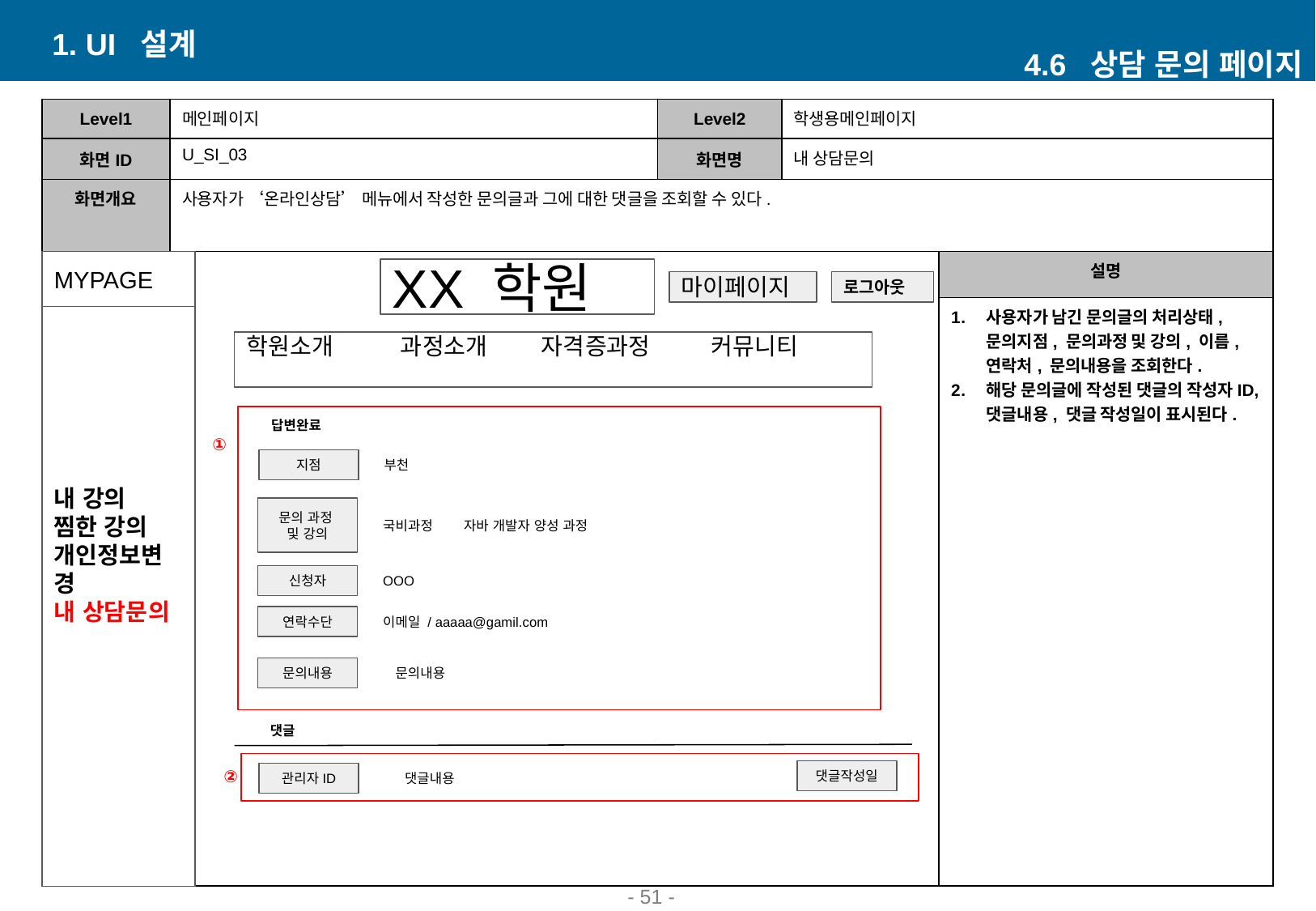

1. UI  설계
4.6  상담 문의 페이지
| Level1 | 메인페이지 | Level2 | 학생용메인페이지 |  |
| --- | --- | --- | --- | --- |
| 화면ID | U\_SI\_03 | 화면명 | 내 상담문의 |  |
| 화면개요 | 사용자가 ‘온라인상담’ 메뉴에서 작성한 문의글과 그에 대한 댓글을 조회할 수 있다. |  |  |  |
| ① |  |  |  | 설명 |
|  |  |  |  | 사용자가 남긴 문의글의 처리상태, 문의지점, 문의과정 및 강의, 이름, 연락처, 문의내용을 조회한다. 해당 문의글에 작성된 댓글의 작성자ID, 댓글내용, 댓글 작성일이 표시된다. |

내 강의
찜한 강의
개인정보변경
내 상담문의

MYPAGE
XX 학원
마이페이지
로그아웃
학원소개          과정소개        자격증과정         커뮤니티

답변완료
①
지점
부천
문의 과정
및 강의
국비과정        자바 개발자 양성 과정
신청자
OOO
연락수단
이메일 / aaaaa@gamil.com
문의내용
문의내용
댓글

②

댓글작성일
관리자ID
댓글내용

- 51 -